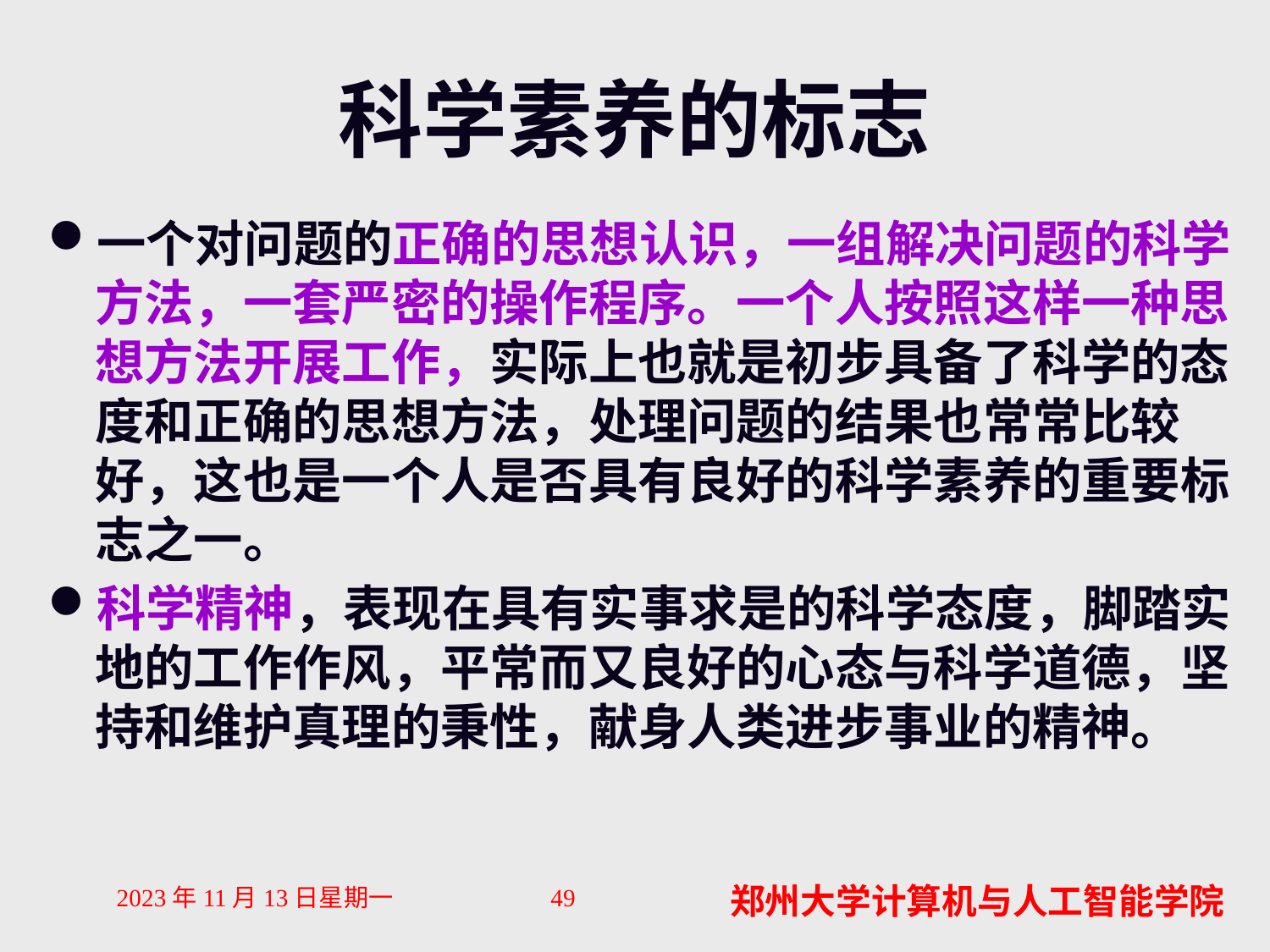

# 科学素养的标志
一个对问题的正确的思想认识，一组解决问题的科学方法，一套严密的操作程序。一个人按照这样一种思想方法开展工作，实际上也就是初步具备了科学的态度和正确的思想方法，处理问题的结果也常常比较好，这也是一个人是否具有良好的科学素养的重要标志之一。
科学精神，表现在具有实事求是的科学态度，脚踏实地的工作作风，平常而又良好的心态与科学道德，坚持和维护真理的秉性，献身人类进步事业的精神。